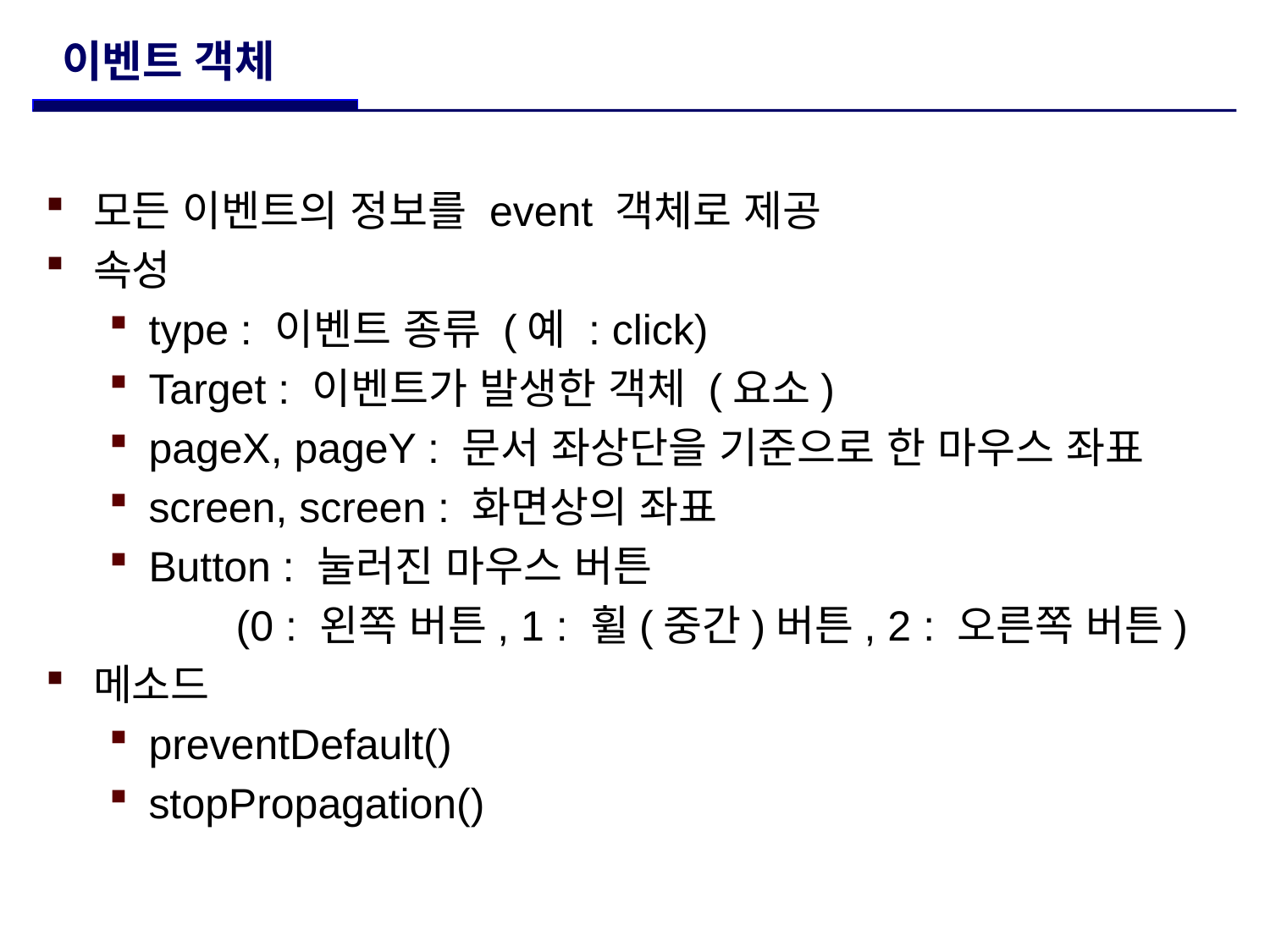

# 이벤트 객체
모든 이벤트의 정보를 event 객체로 제공
속성
type : 이벤트 종류 (예 : click)
Target : 이벤트가 발생한 객체 (요소)
pageX, pageY : 문서 좌상단을 기준으로 한 마우스 좌표
screen, screen : 화면상의 좌표
Button : 눌러진 마우스 버튼
	(0 : 왼쪽 버튼, 1 : 휠(중간)버튼, 2 : 오른쪽 버튼)
메소드
preventDefault()
stopPropagation()